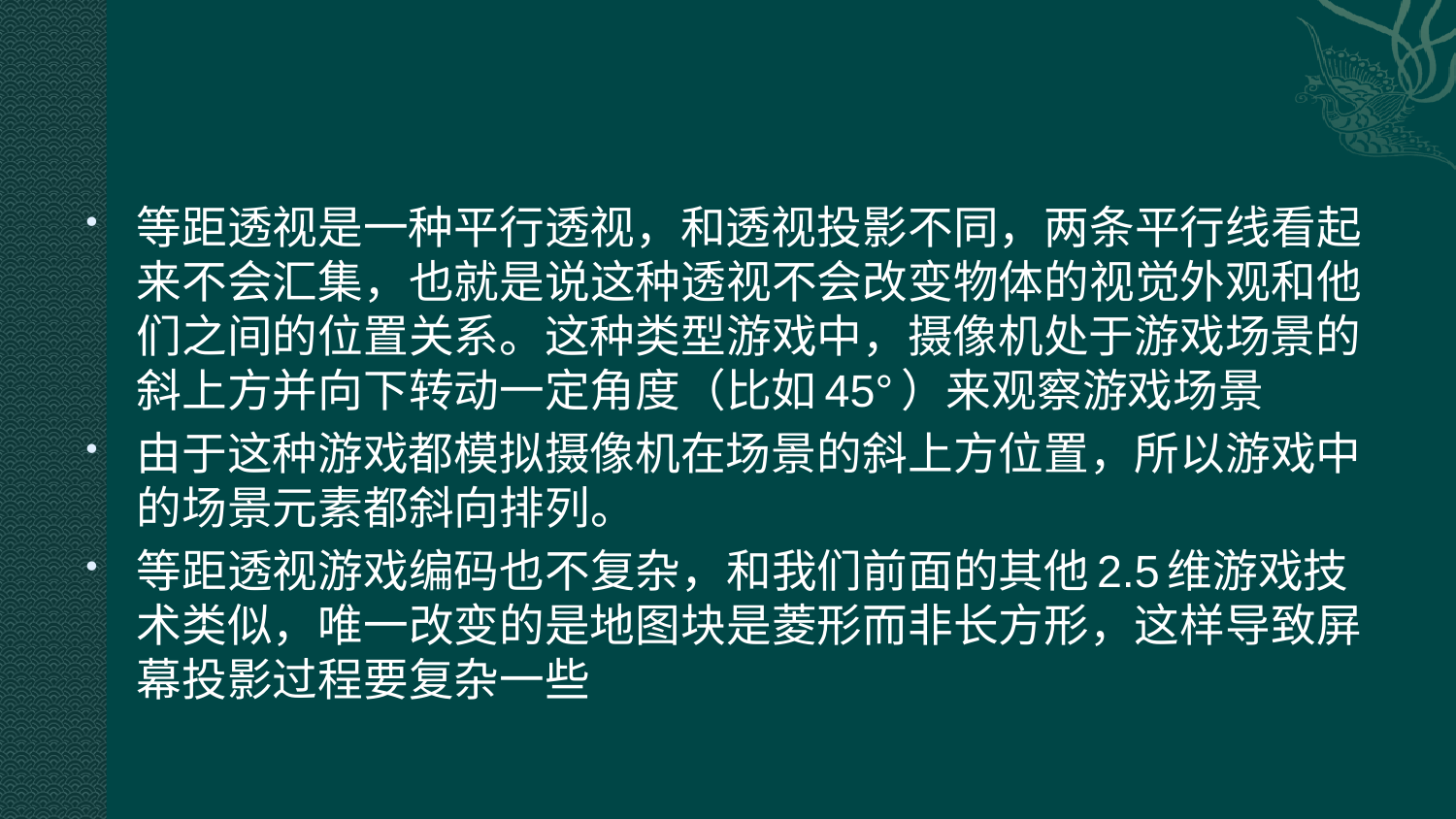

#
等距透视是一种平行透视，和透视投影不同，两条平行线看起来不会汇集，也就是说这种透视不会改变物体的视觉外观和他们之间的位置关系。这种类型游戏中，摄像机处于游戏场景的斜上方并向下转动一定角度（比如45°）来观察游戏场景
由于这种游戏都模拟摄像机在场景的斜上方位置，所以游戏中的场景元素都斜向排列。
等距透视游戏编码也不复杂，和我们前面的其他2.5维游戏技术类似，唯一改变的是地图块是菱形而非长方形，这样导致屏幕投影过程要复杂一些